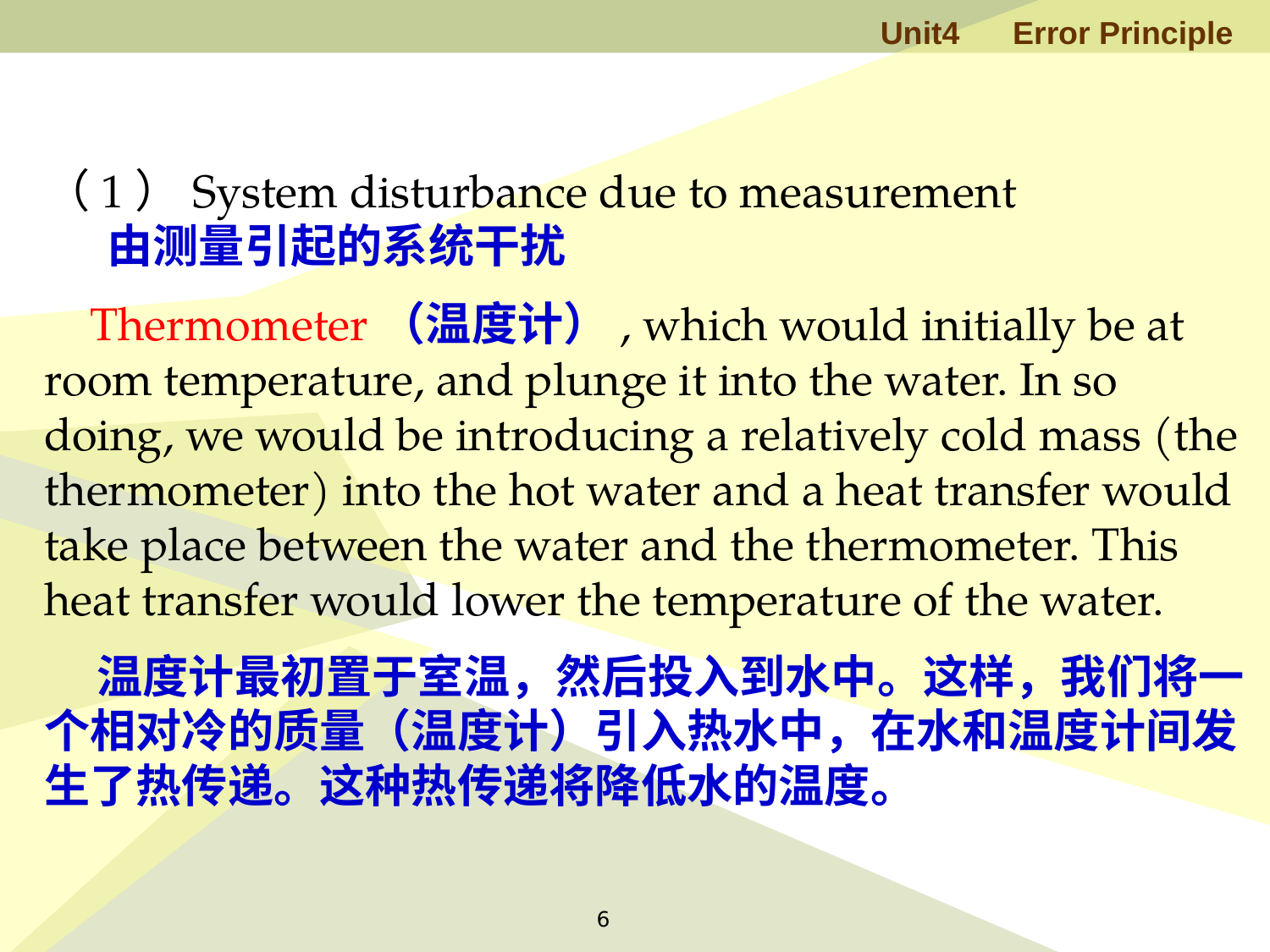

（1）System disturbance due to measurement
     由测量引起的系统干扰
    Thermometer（温度计）, which would initially be at room temperature, and plunge it into the water. In so doing, we would be introducing a relatively cold mass (the thermometer) into the hot water and a heat transfer would take place between the water and the thermometer. This heat transfer would lower the temperature of the water.
    温度计最初置于室温，然后投入到水中。这样，我们将一个相对冷的质量（温度计）引入热水中，在水和温度计间发生了热传递。这种热传递将降低水的温度。
6